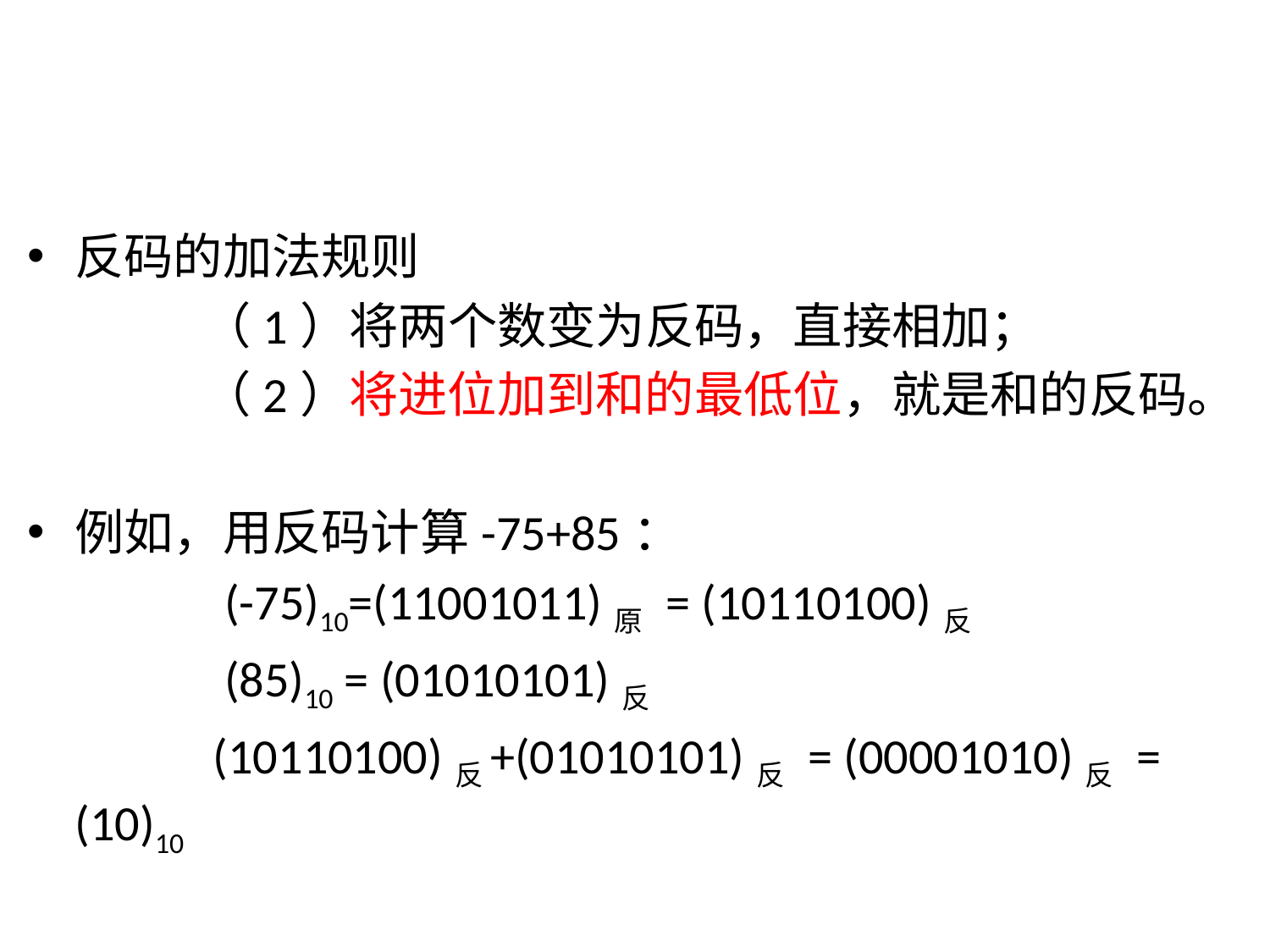

#
反码的加法规则
		（1）将两个数变为反码，直接相加；
		（2）将进位加到和的最低位，就是和的反码。

例如，用反码计算-75+85：
		  (-75)10=(11001011)原 = (10110100)反
		  (85)10 = (01010101)反
		 (10110100)反+(01010101)反 = (00001010)反 = (10)10